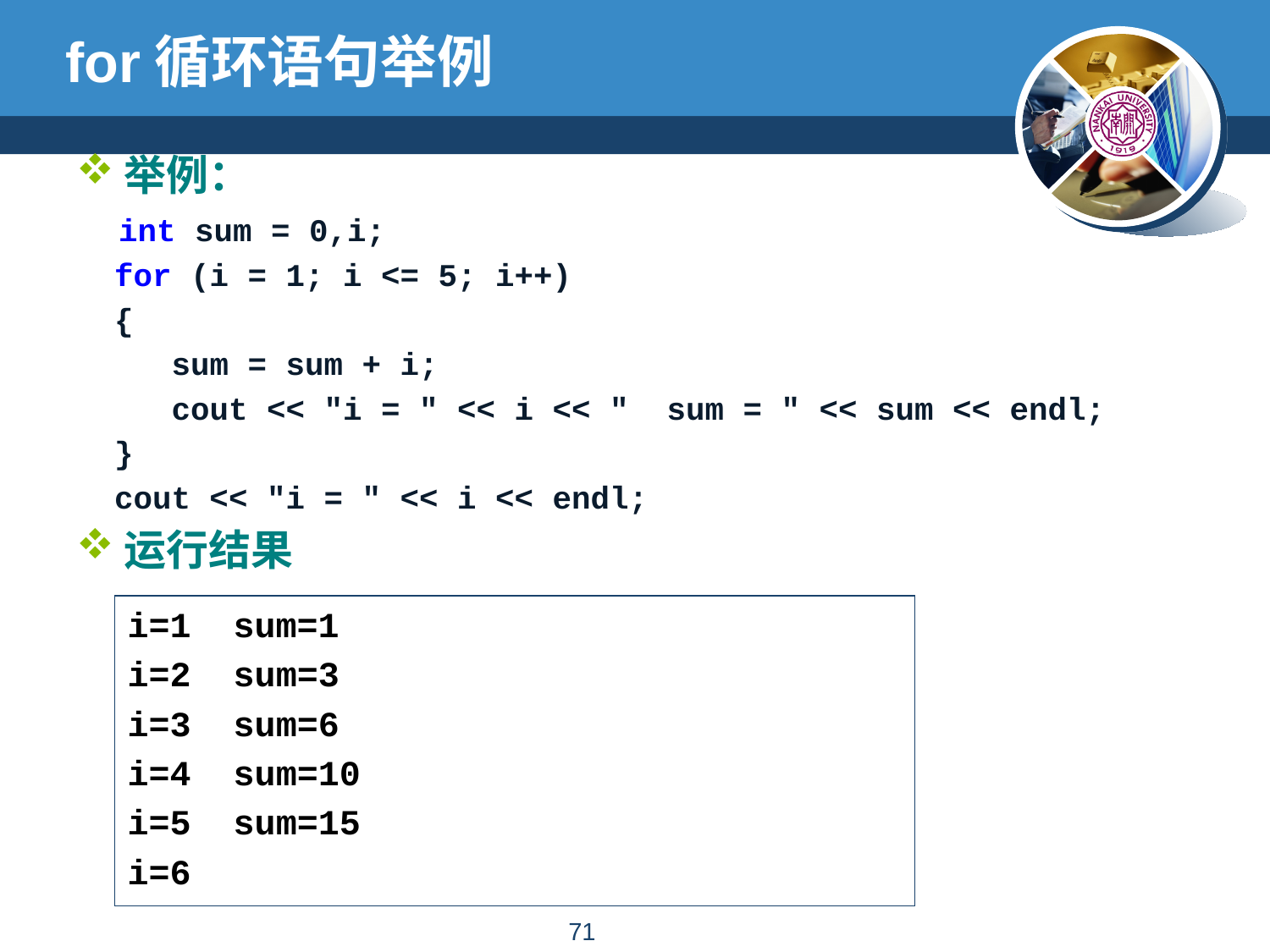

# for循环语句举例
举例：
  int sum = 0,i;
  for (i = 1; i <= 5; i++)
  {
     sum = sum + i;
     cout << "i = " << i << "  sum = " << sum << endl;
  }
  cout << "i = " << i << endl;
运行结果

i=1  sum=1
i=2  sum=3
i=3  sum=6
i=4  sum=10
i=5  sum=15
i=6

71